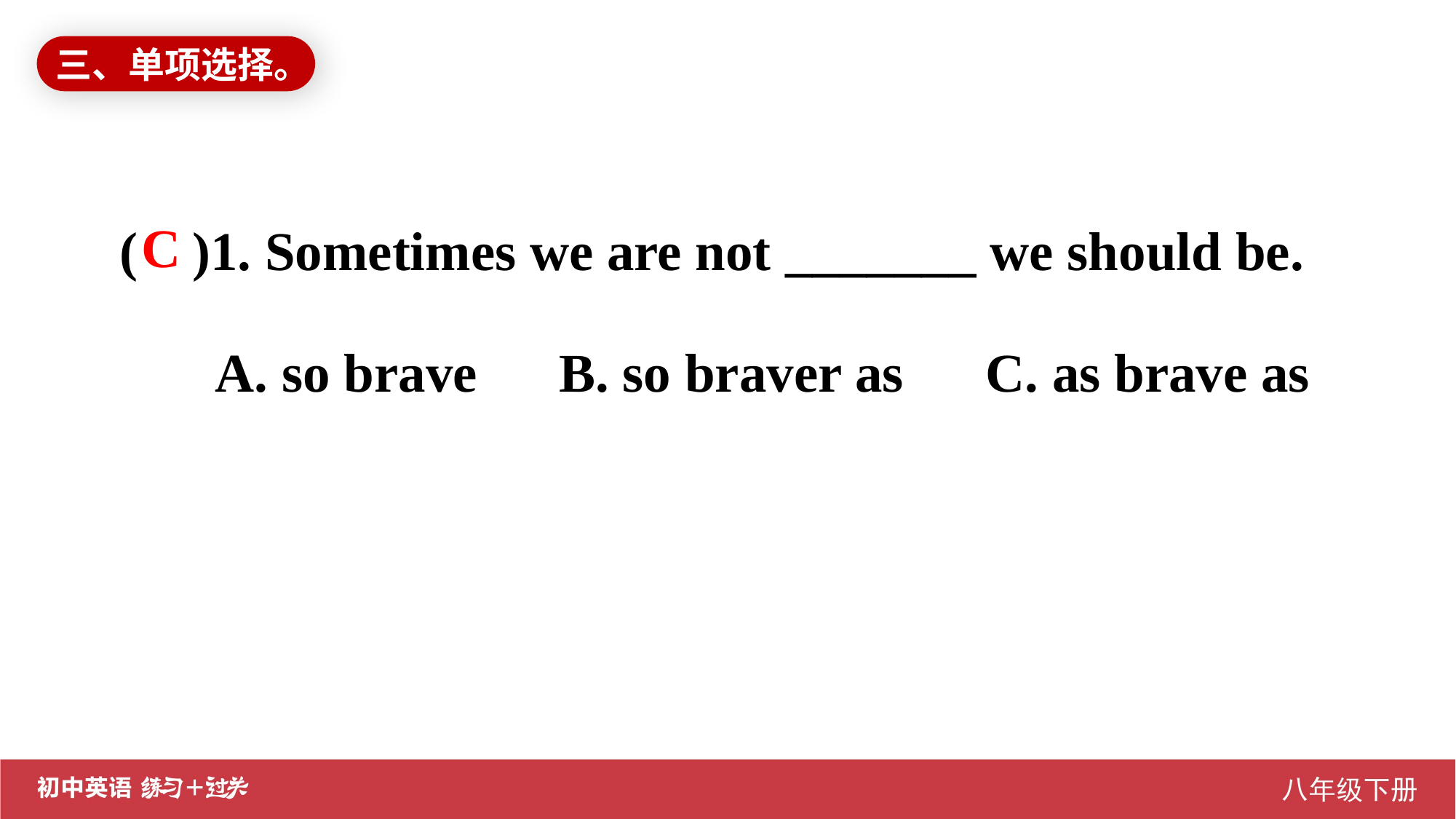

三、单项选择。
(    )1. Sometimes we are not _______ we should be.
       A. so brave      B. so braver as      C. as brave as
C